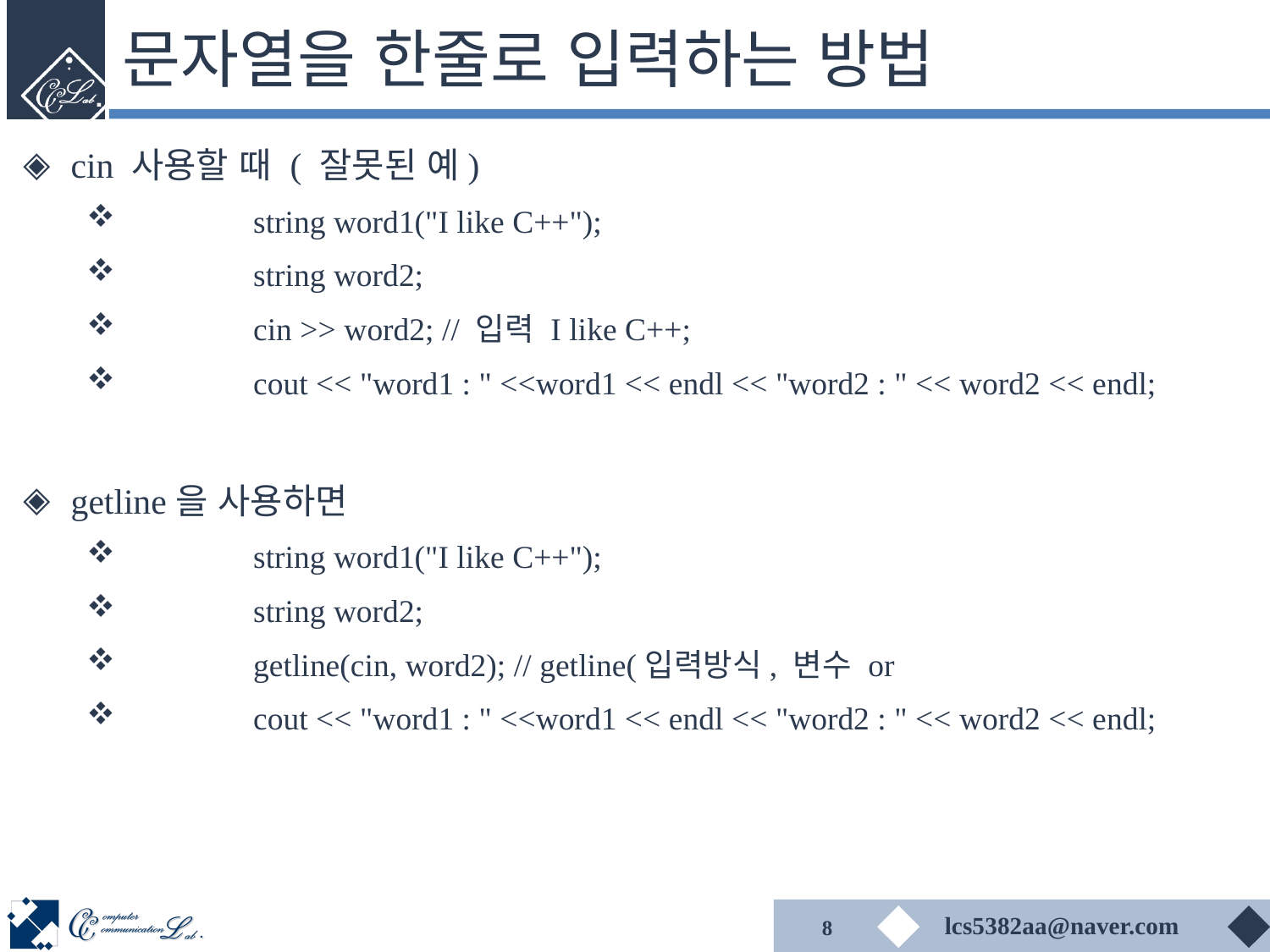

# 문자열을 한줄로 입력하는 방법
cin 사용할 때 ( 잘못된 예)
	string word1("I like C++");
	string word2;
	cin >> word2; // 입력 I like C++;
	cout << "word1 : " <<word1 << endl << "word2 : " << word2 << endl;

getline을 사용하면
	string word1("I like C++");
	string word2;
	getline(cin, word2); // getline(입력방식, 변수 or
	cout << "word1 : " <<word1 << endl << "word2 : " << word2 << endl;